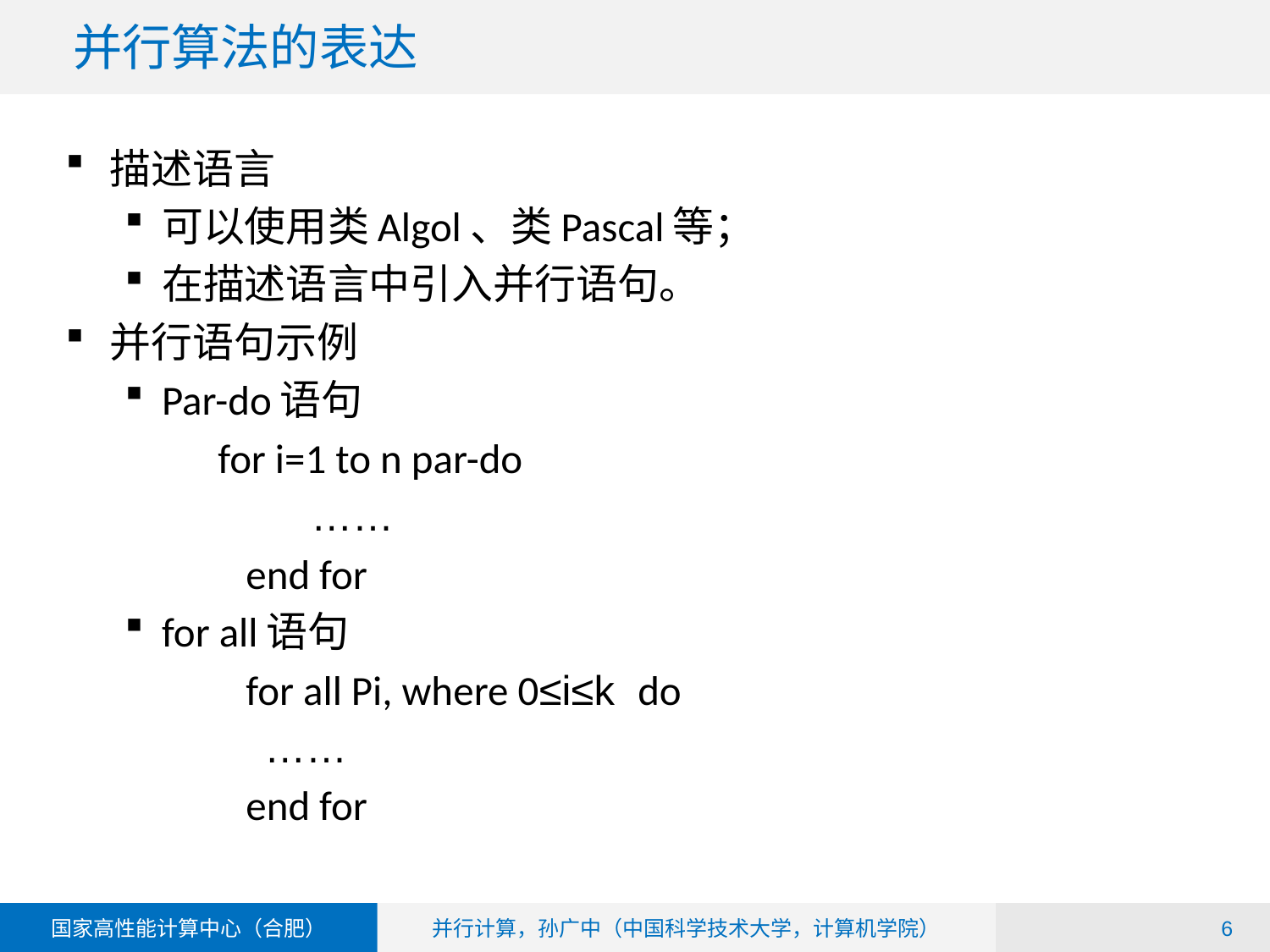

# 并行算法的表达
描述语言
可以使用类Algol、类Pascal等；
在描述语言中引入并行语句。
并行语句示例
Par-do语句
          for i=1 to n par-do
                    ……
             end for
for all语句
             for all Pi, where 0≤i≤k  do
               ……
             end for

6